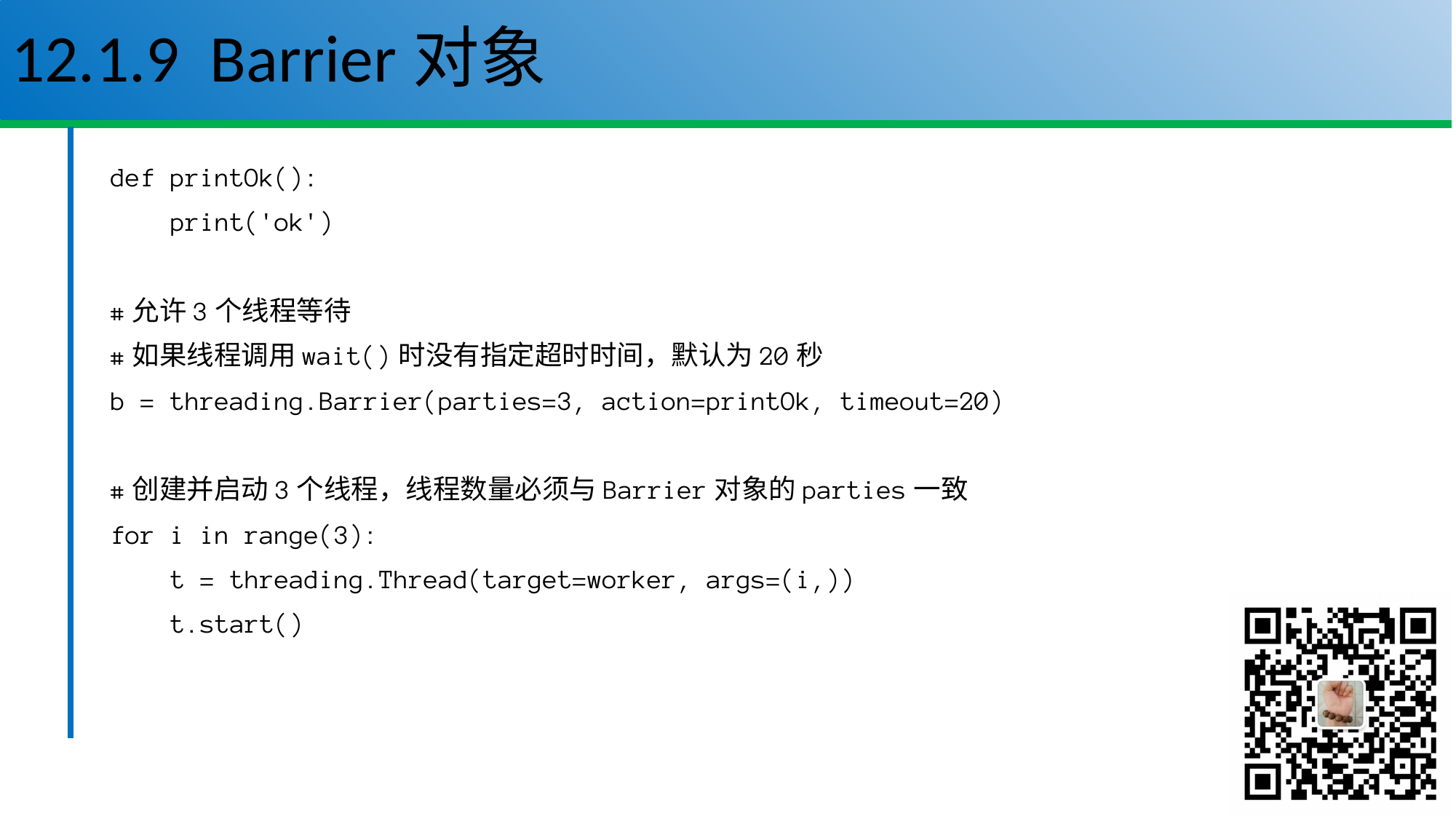

# 12.1.9  Barrier对象
def printOk():
    print('ok')

#允许3个线程等待
#如果线程调用wait()时没有指定超时时间，默认为20秒
b = threading.Barrier(parties=3, action=printOk, timeout=20)

#创建并启动3个线程，线程数量必须与Barrier对象的parties一致
for i in range(3):
    t = threading.Thread(target=worker, args=(i,))
    t.start()